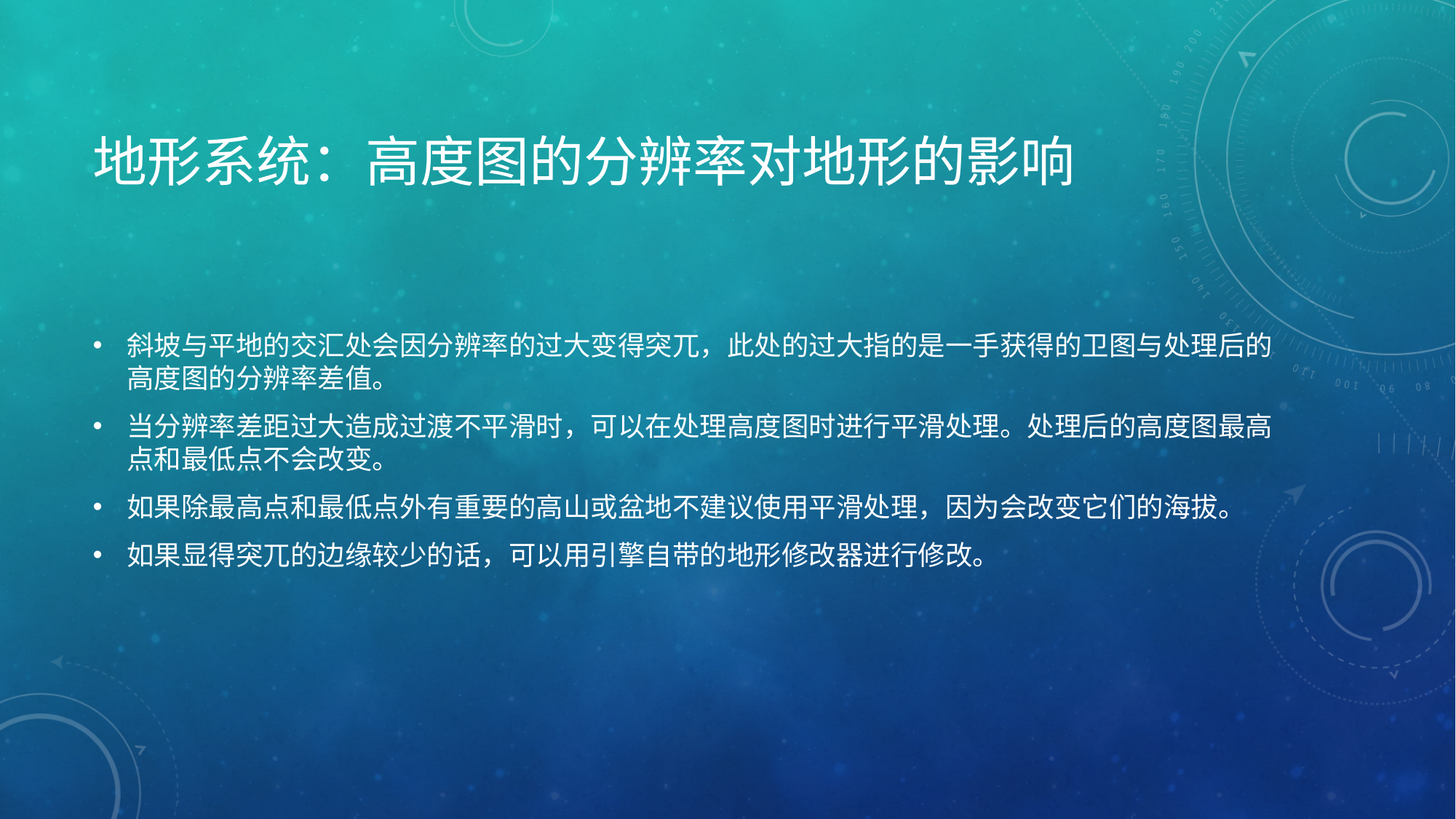

# 地形系统：高度图的分辨率对地形的影响
斜坡与平地的交汇处会因分辨率的过大变得突兀，此处的过大指的是一手获得的卫图与处理后的高度图的分辨率差值。
当分辨率差距过大造成过渡不平滑时，可以在处理高度图时进行平滑处理。处理后的高度图最高点和最低点不会改变。
如果除最高点和最低点外有重要的高山或盆地不建议使用平滑处理，因为会改变它们的海拔。
如果显得突兀的边缘较少的话，可以用引擎自带的地形修改器进行修改。